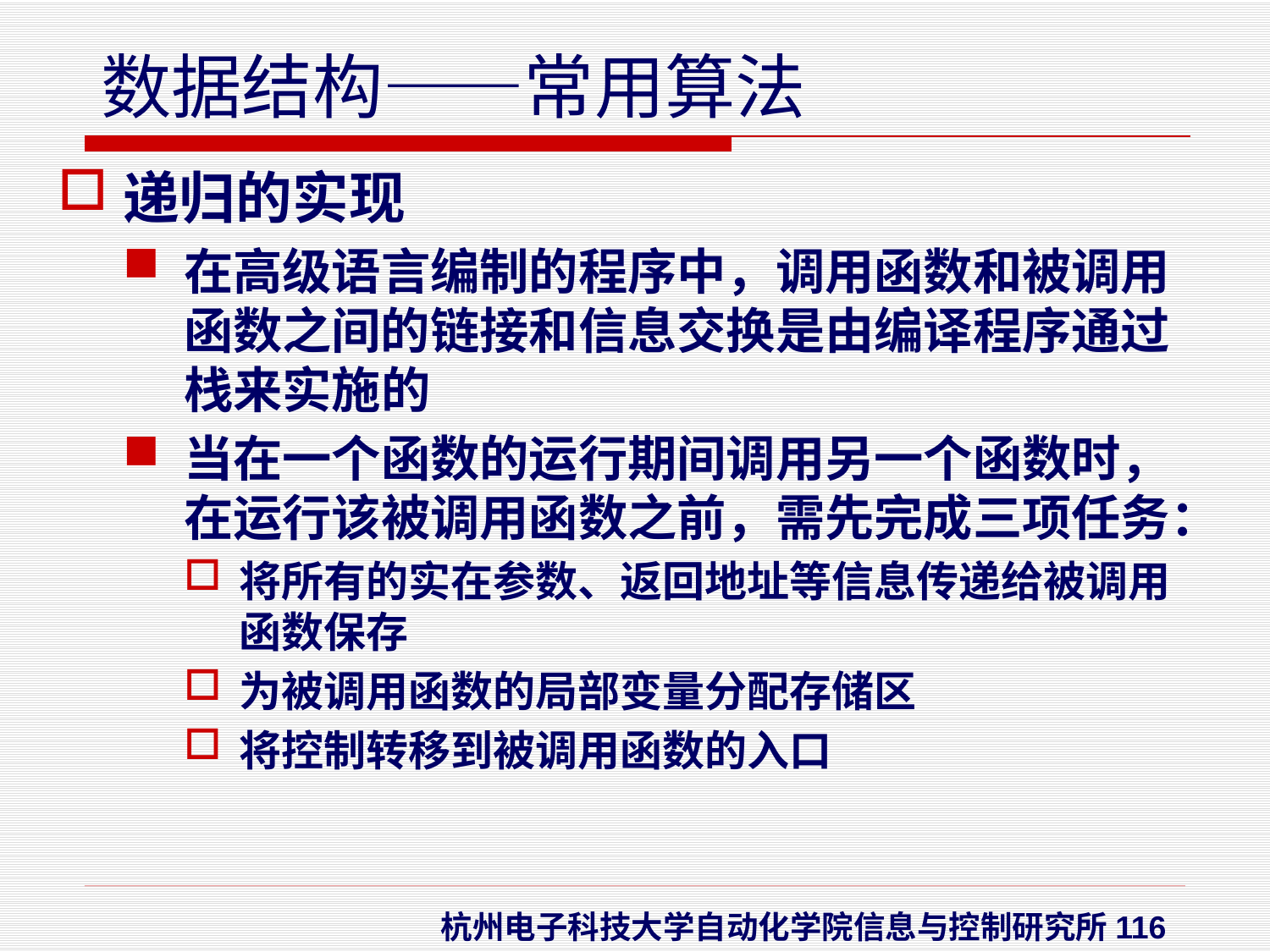

递归的实现
在高级语言编制的程序中，调用函数和被调用函数之间的链接和信息交换是由编译程序通过栈来实施的
当在一个函数的运行期间调用另一个函数时，在运行该被调用函数之前，需先完成三项任务：
将所有的实在参数、返回地址等信息传递给被调用函数保存
为被调用函数的局部变量分配存储区
将控制转移到被调用函数的入口